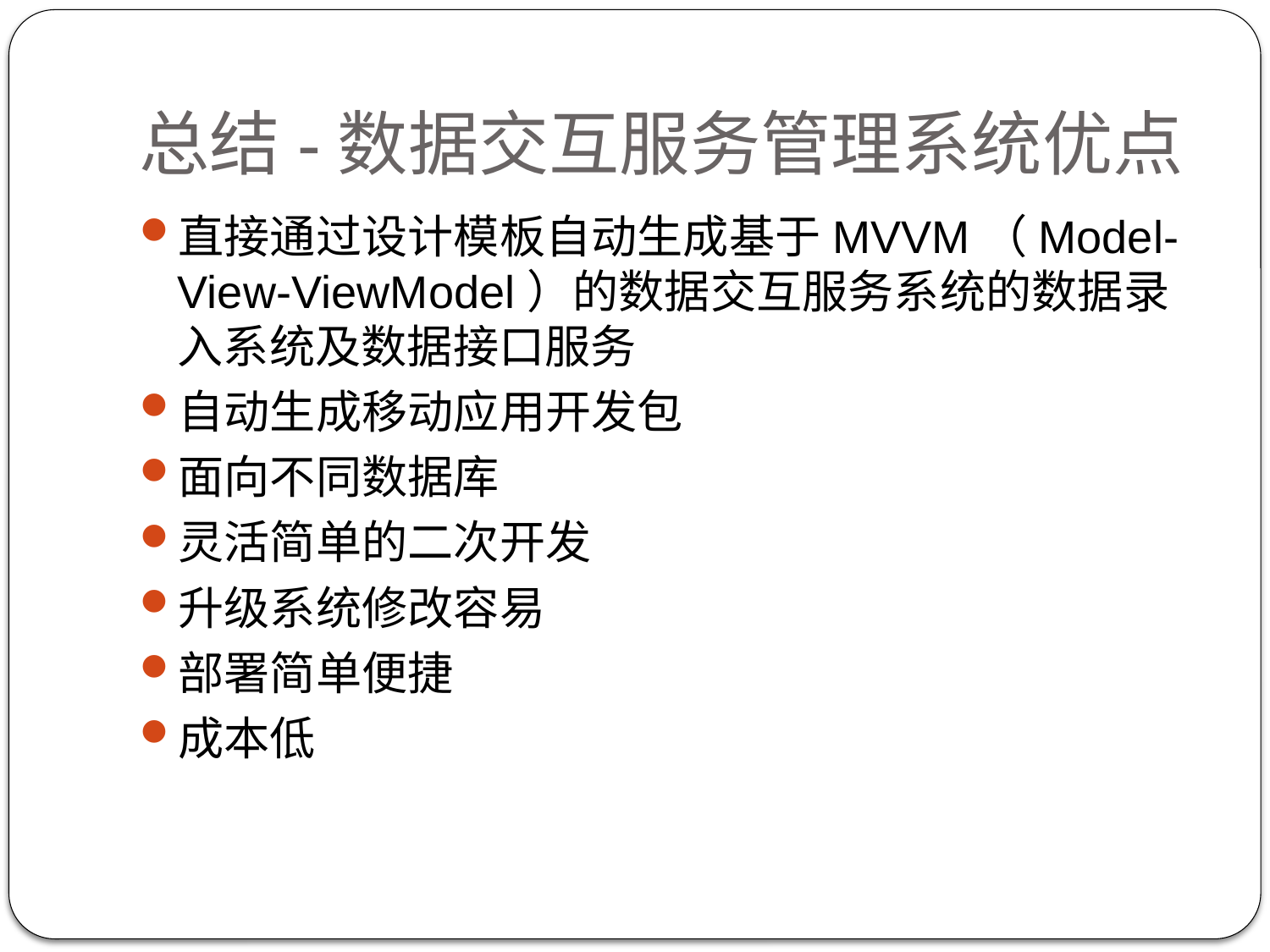

# 总结-数据交互服务管理系统优点
直接通过设计模板自动生成基于MVVM（Model-View-ViewModel）的数据交互服务系统的数据录入系统及数据接口服务
自动生成移动应用开发包
面向不同数据库
灵活简单的二次开发
升级系统修改容易
部署简单便捷
成本低